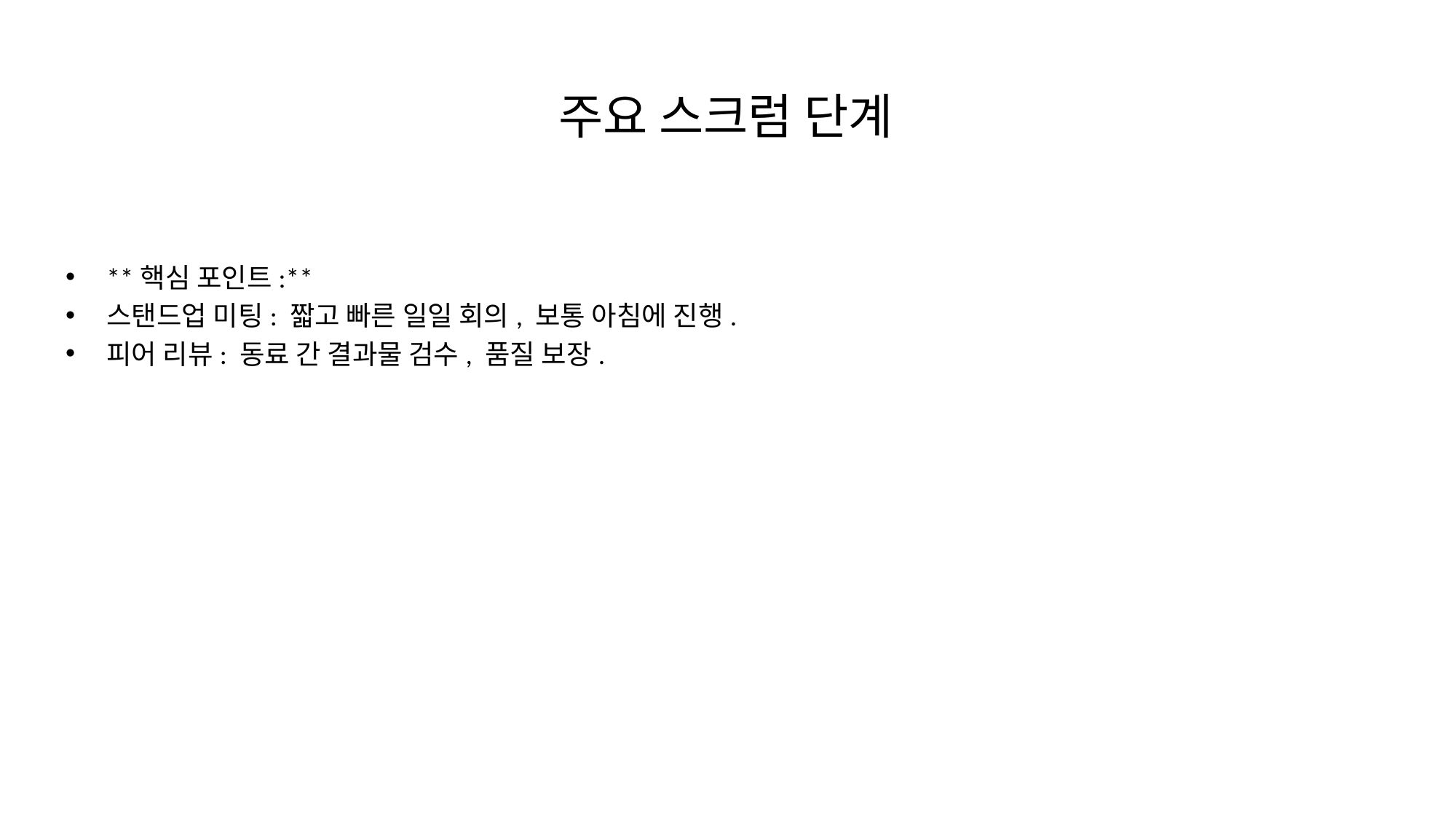

# 주요 스크럼 단계

**핵심 포인트:**
스탠드업 미팅: 짧고 빠른 일일 회의, 보통 아침에 진행.
피어 리뷰: 동료 간 결과물 검수, 품질 보장.